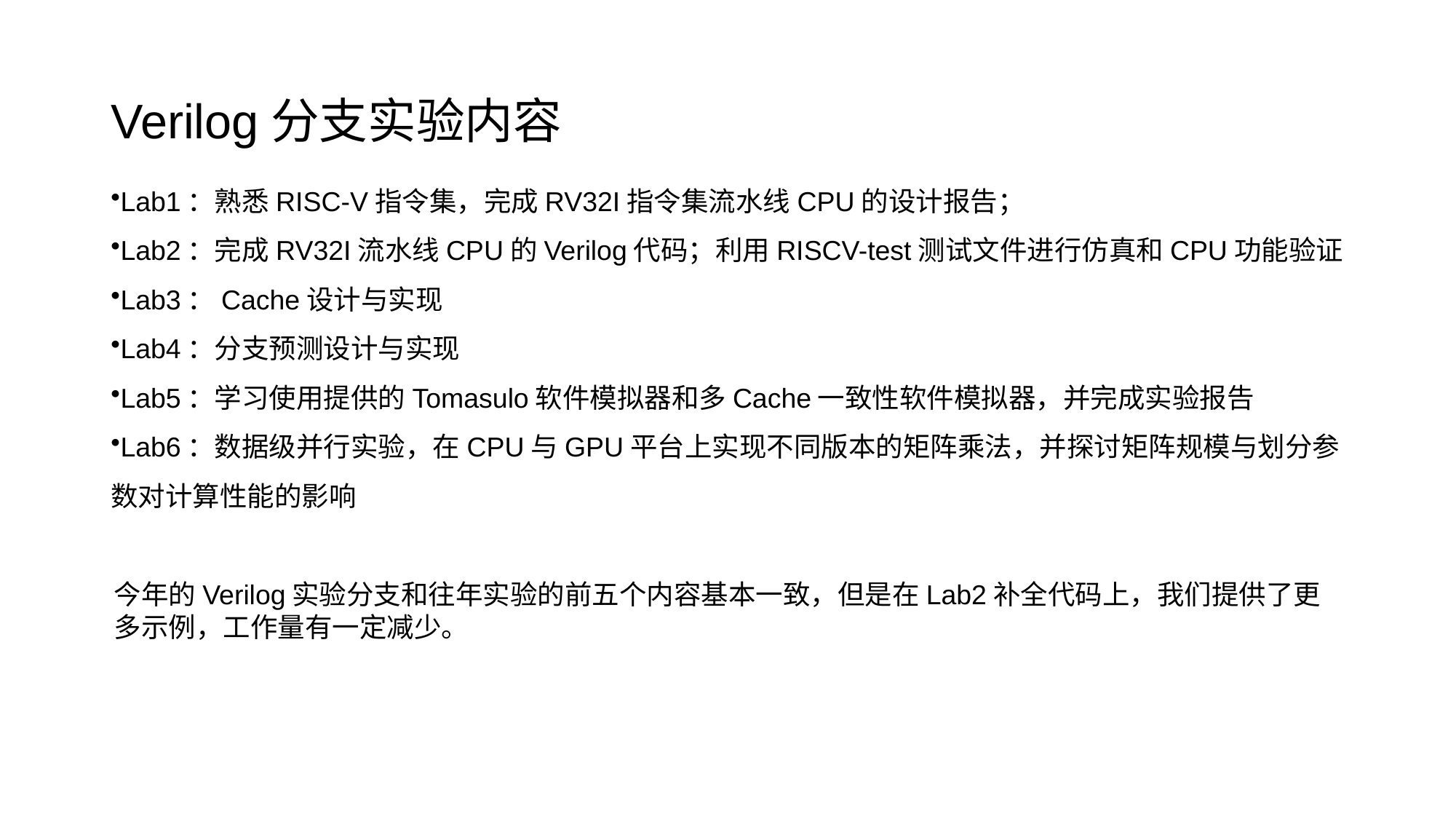

# Verilog分支实验内容
Lab1：熟悉RISC-V指令集，完成RV32I指令集流水线CPU的设计报告；
Lab2：完成RV32I流水线CPU的Verilog代码；利用RISCV-test测试文件进行仿真和CPU功能验证
Lab3：Cache设计与实现
Lab4：分支预测设计与实现
Lab5：学习使用提供的Tomasulo软件模拟器和多Cache一致性软件模拟器，并完成实验报告
Lab6：数据级并行实验，在CPU与GPU平台上实现不同版本的矩阵乘法，并探讨矩阵规模与划分参数对计算性能的影响
今年的Verilog实验分支和往年实验的前五个内容基本一致，但是在Lab2补全代码上，我们提供了更多示例，工作量有一定减少。